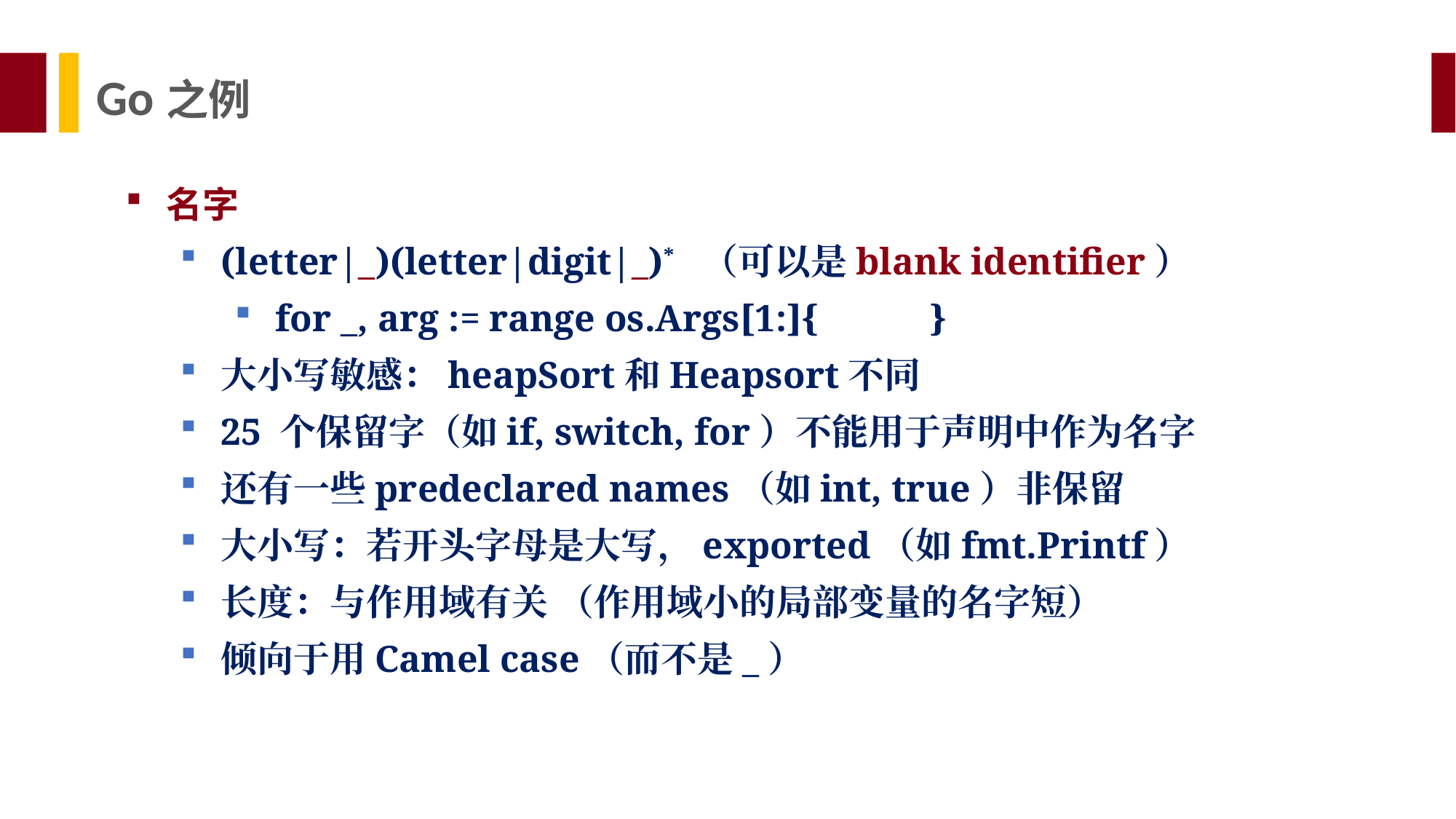

Go之例
名字
(letter|_)(letter|digit|_)*  （可以是blank identifier）
for _, arg := range os.Args[1:]{		}
大小写敏感：heapSort和Heapsort不同
25 个保留字（如if, switch, for）不能用于声明中作为名字
还有一些predeclared names（如int, true）非保留
大小写：若开头字母是大写，exported（如fmt.Printf）
长度：与作用域有关 （作用域小的局部变量的名字短）
倾向于用Camel case（而不是_）